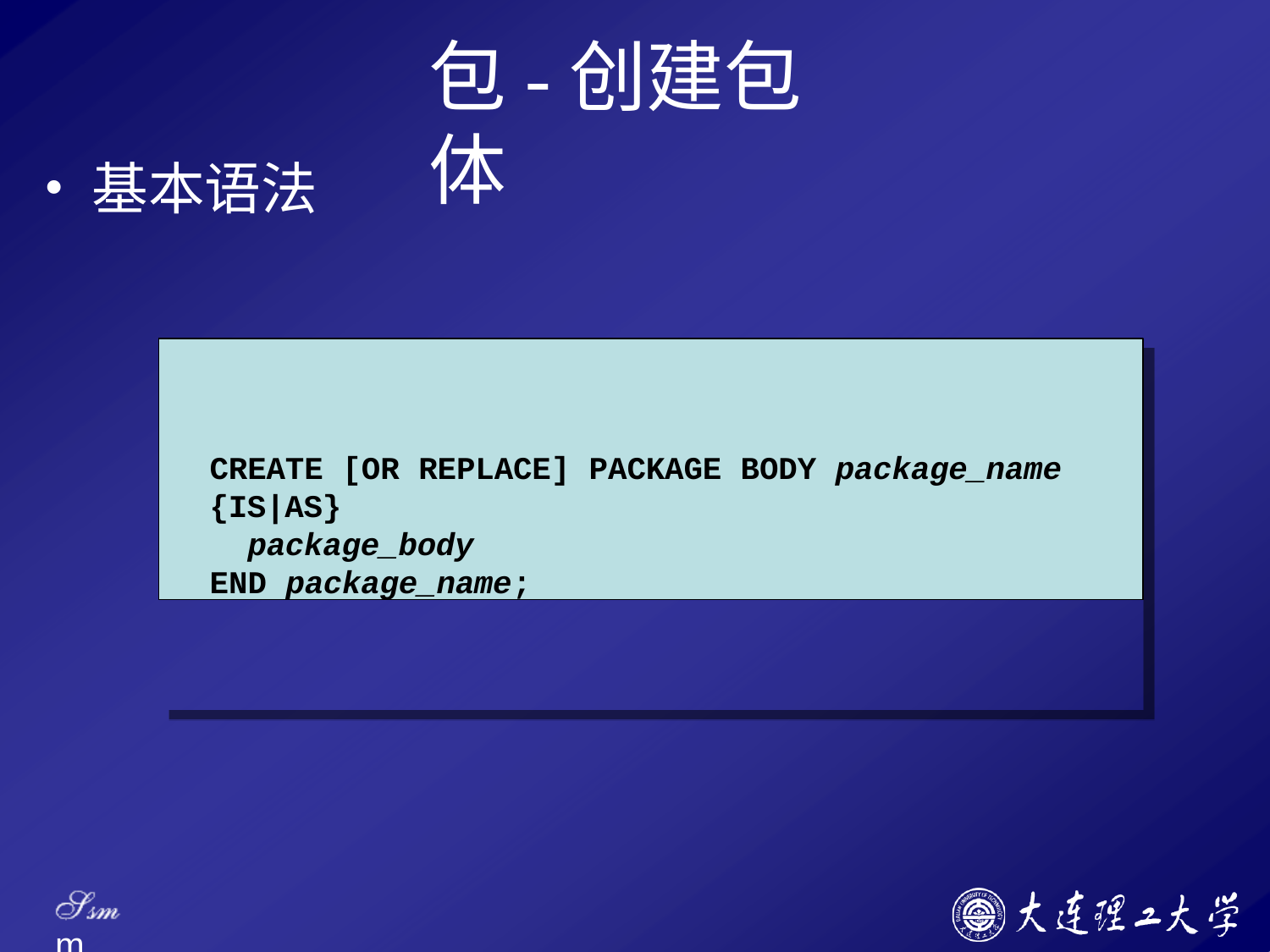

# 包-创建包体
基本语法

CREATE [OR REPLACE] PACKAGE BODY package_name
{IS|AS}
package_body
END package_name;

Ssm